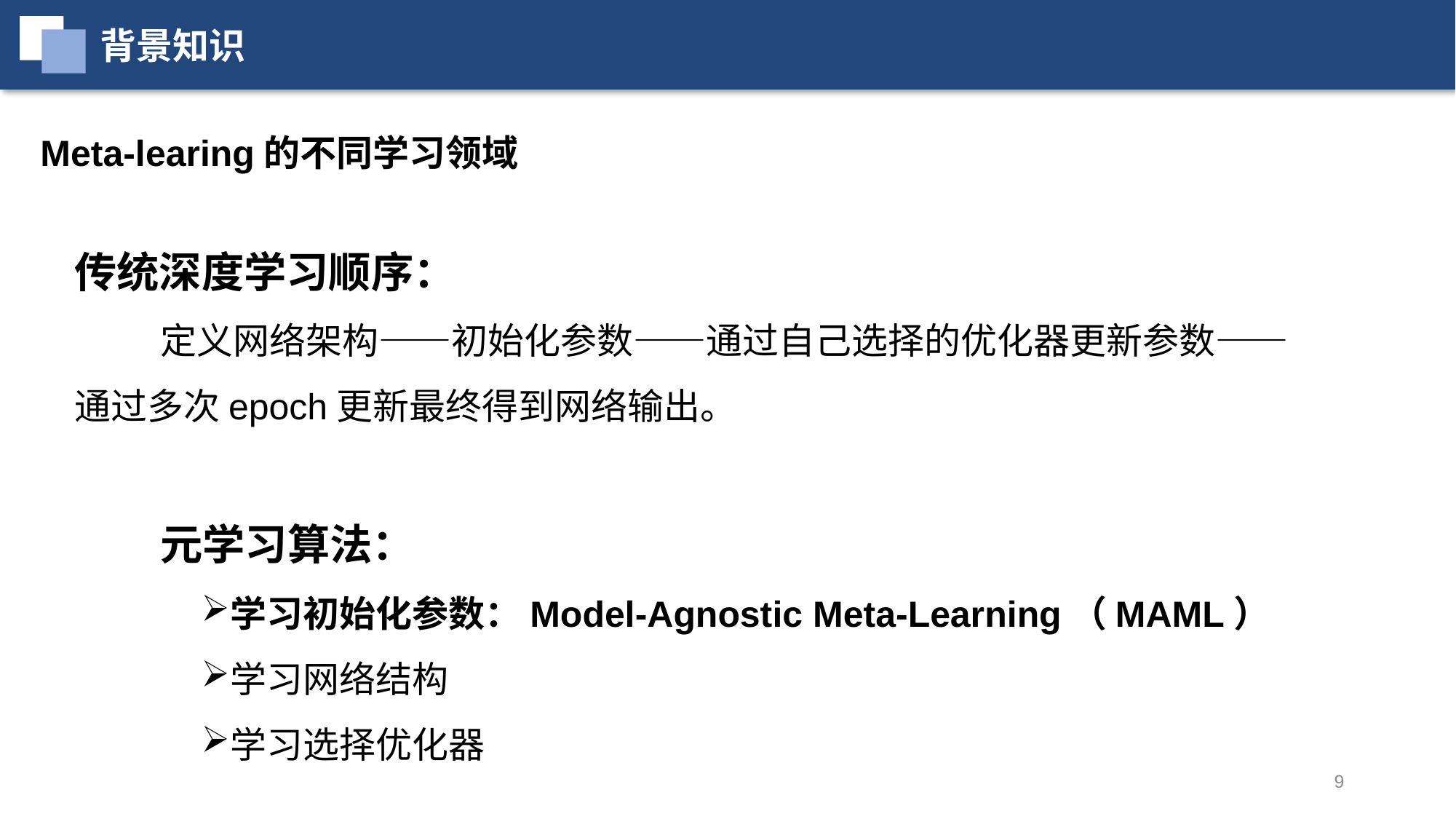

背景知识

Meta-learing的不同学习领域
传统深度学习顺序：
定义网络架构——初始化参数——通过自己选择的优化器更新参数——通过多次epoch更新最终得到网络输出。

元学习算法：
学习初始化参数：Model-Agnostic Meta-Learning（MAML）
学习网络结构
学习选择优化器
9